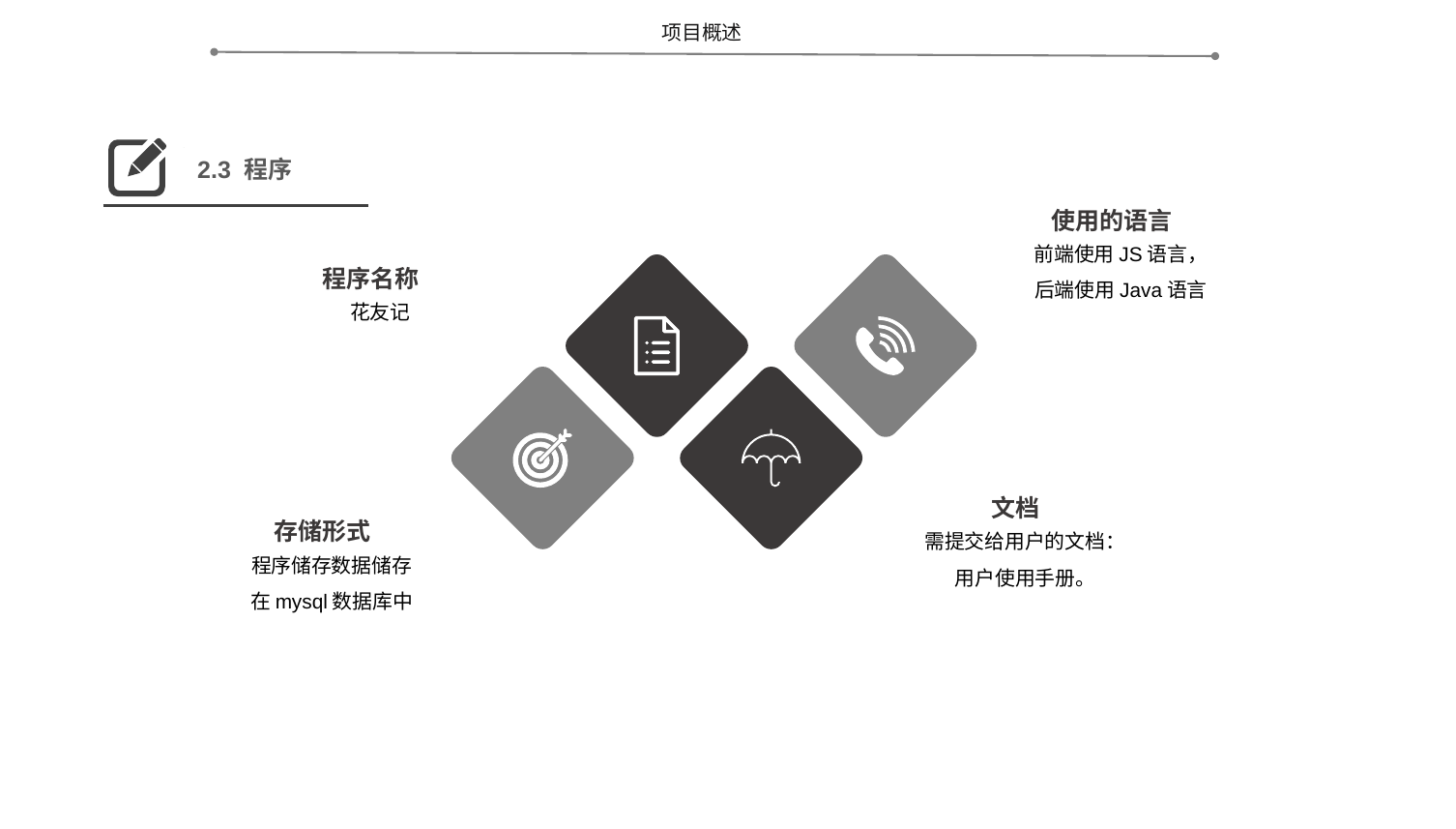

项目概述

2.3 程序
使用的语言
前端使用JS语言，
后端使用Java语言
程序名称

花友记
文档
存储形式
需提交给用户的文档：
用户使用手册。
程序储存数据储存
在mysql数据库中